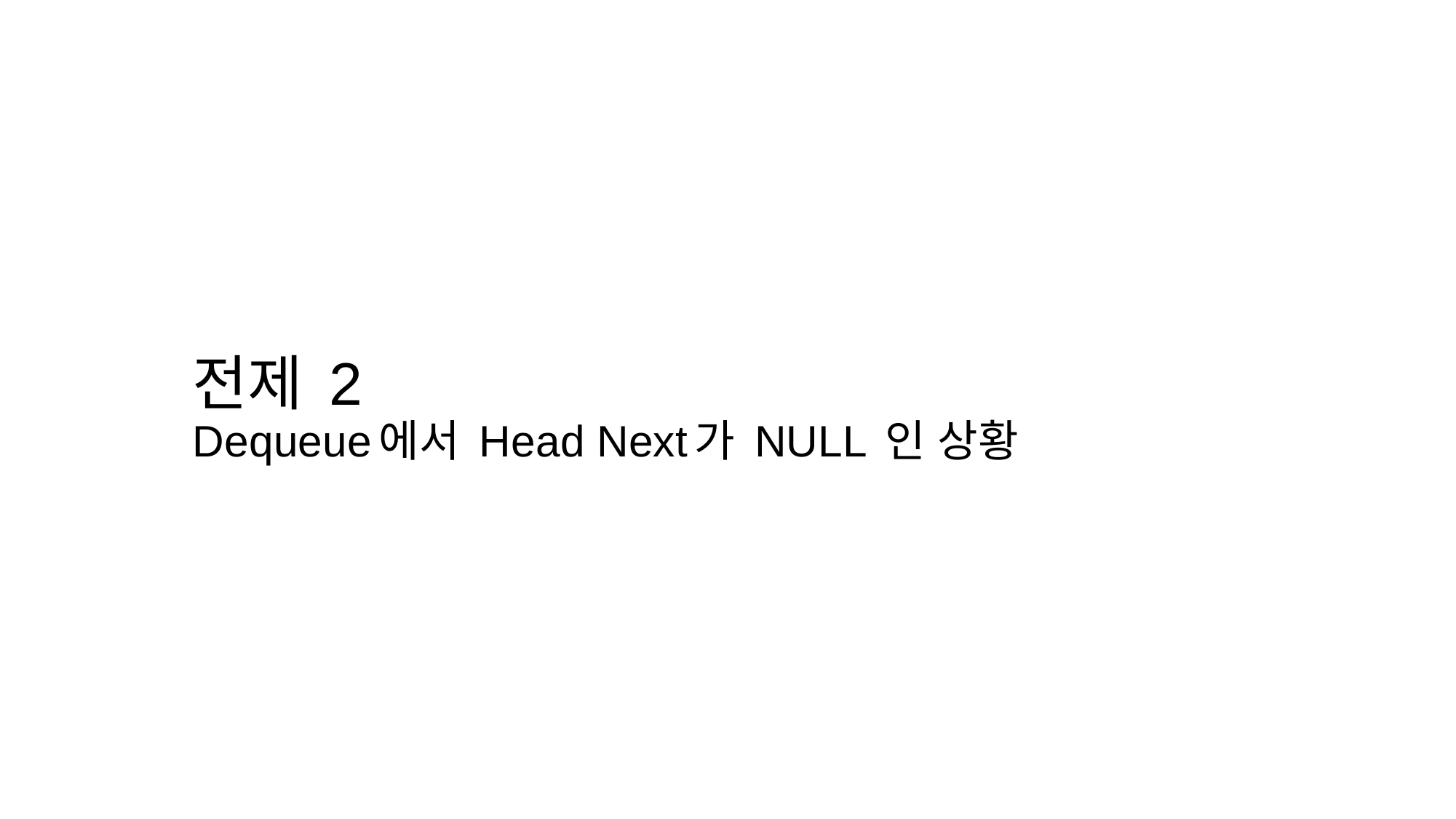

# 전제 2 Dequeue에서 Head Next가 NULL 인 상황